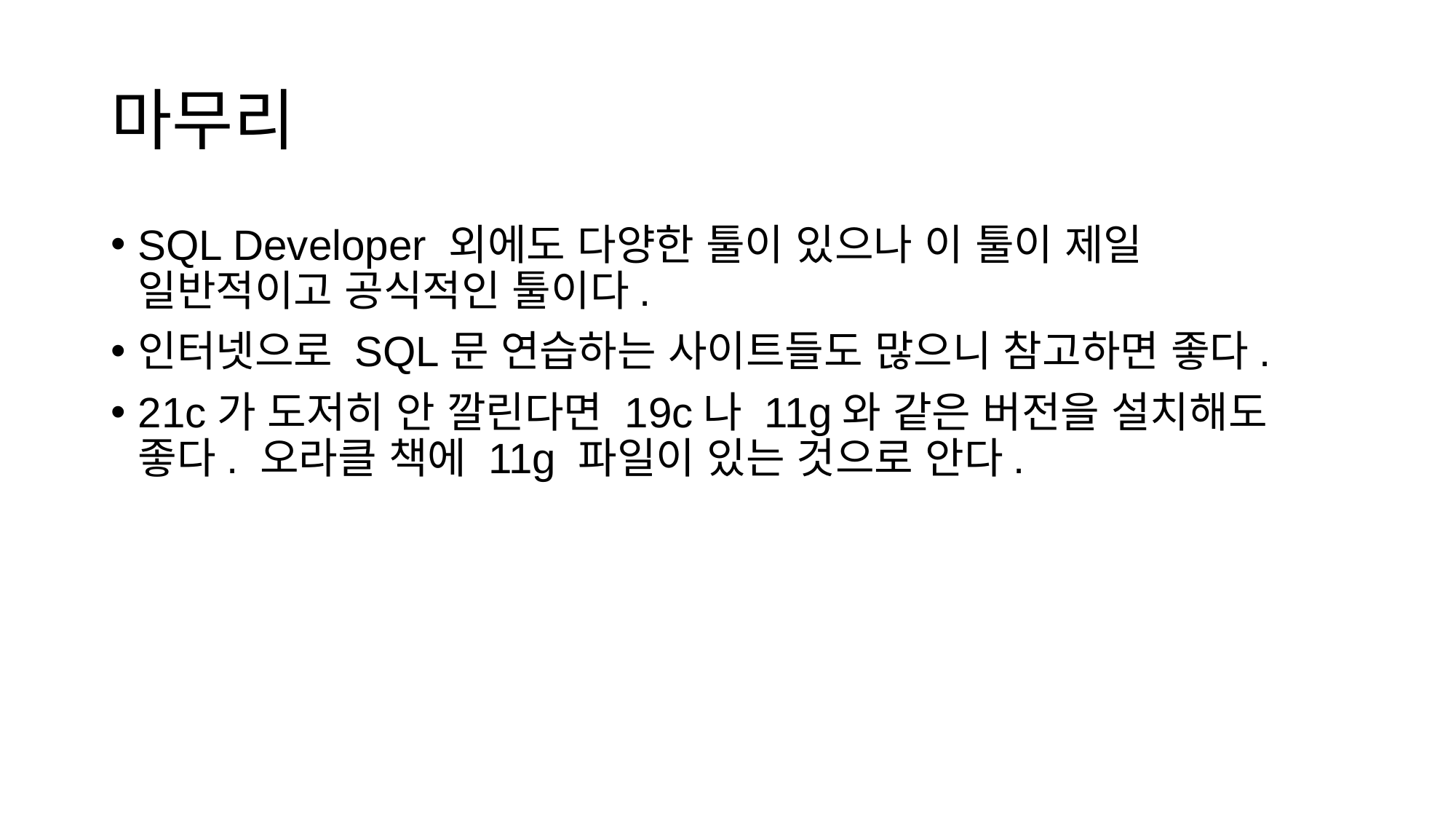

# 마무리
SQL Developer 외에도 다양한 툴이 있으나 이 툴이 제일 일반적이고 공식적인 툴이다.
인터넷으로 SQL문 연습하는 사이트들도 많으니 참고하면 좋다.
21c가 도저히 안 깔린다면 19c나 11g와 같은 버전을 설치해도 좋다. 오라클 책에 11g 파일이 있는 것으로 안다.